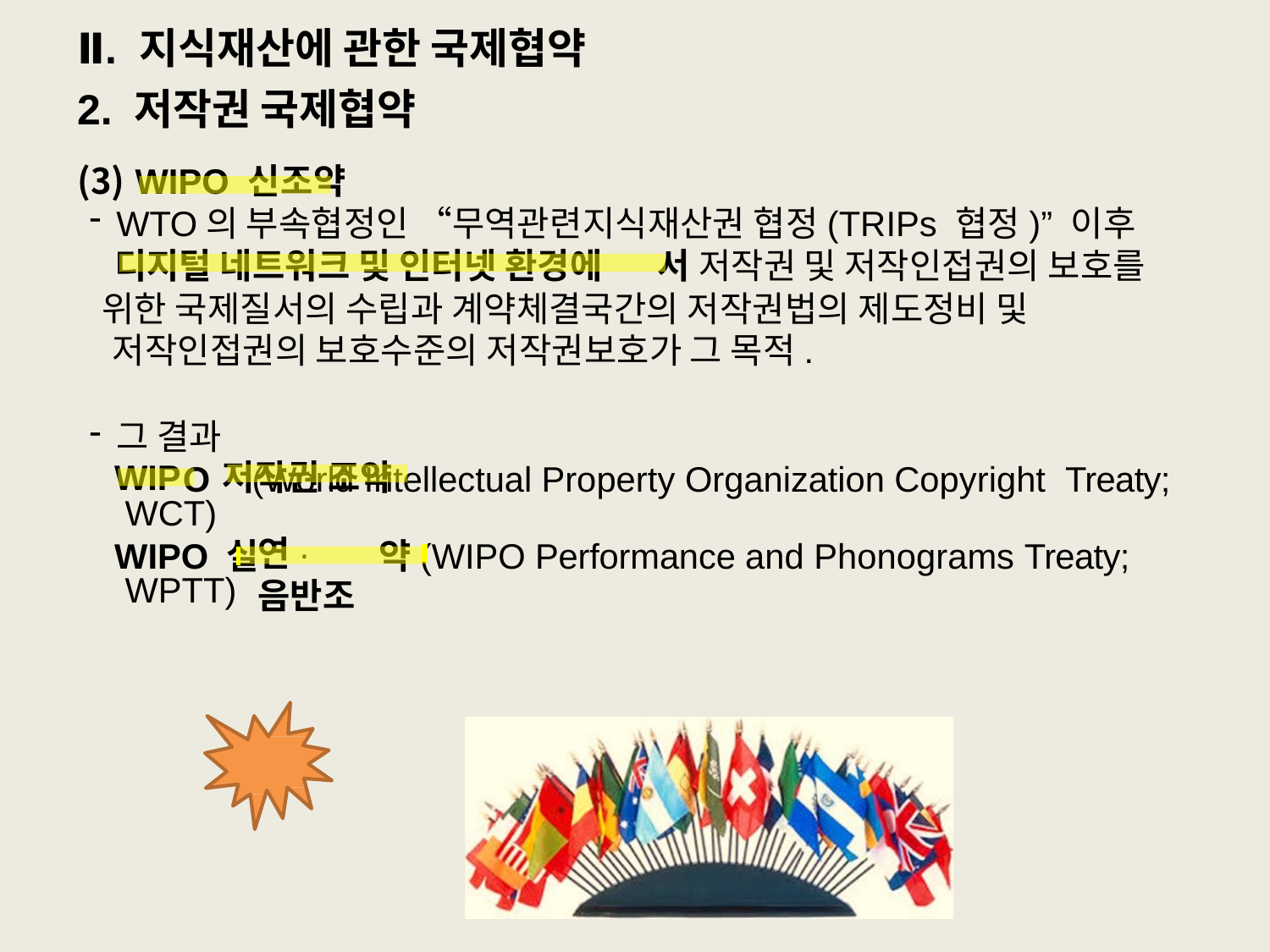

# Ⅱ. 지식재산에 관한 국제협약
2. 저작권 국제협약
약
WTO의 부속협정인 “무역관련지식재산권 협정(TRIPs 협정)” 이후
서 저작권 및 저작인접권의 보호를
위한 국제질서의 수립과 계약체결국간의 저작권법의 제도정비 및  저작인접권의 보호수준의 저작권보호가 그 목적.

그 결과
O	(World Intellectual Property Organization Copyright  Treaty; WCT)
WIPO 실	약(WIPO Performance and Phonograms Treaty;  WPTT)
WIPO 신조

디지털 네트워크 및 인터넷 환경에

WIP
저작권 조약

연·음반조